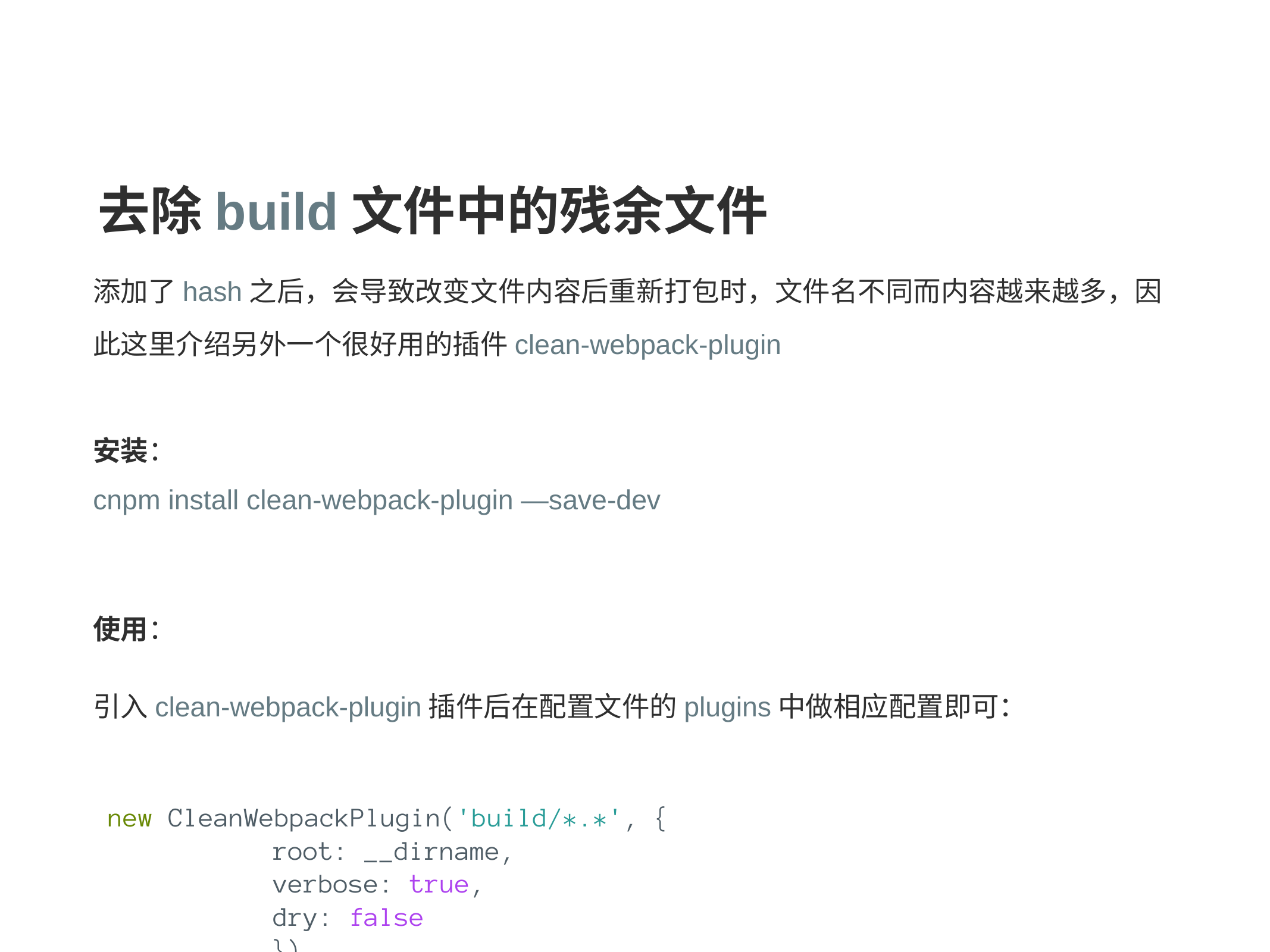

# 去除build文件中的残余文件
添加了hash之后，会导致改变文件内容后重新打包时，文件名不同而内容越来越多，因此这里介绍另外一个很好用的插件clean-webpack-plugin

安装：
cnpm install clean-webpack-plugin —save-dev

使用：
引入clean-webpack-plugin插件后在配置文件的plugins中做相应配置即可：

 new CleanWebpackPlugin('build/*.*', {
	      root: __dirname,
	      verbose: true,
	      dry: false
	  	})